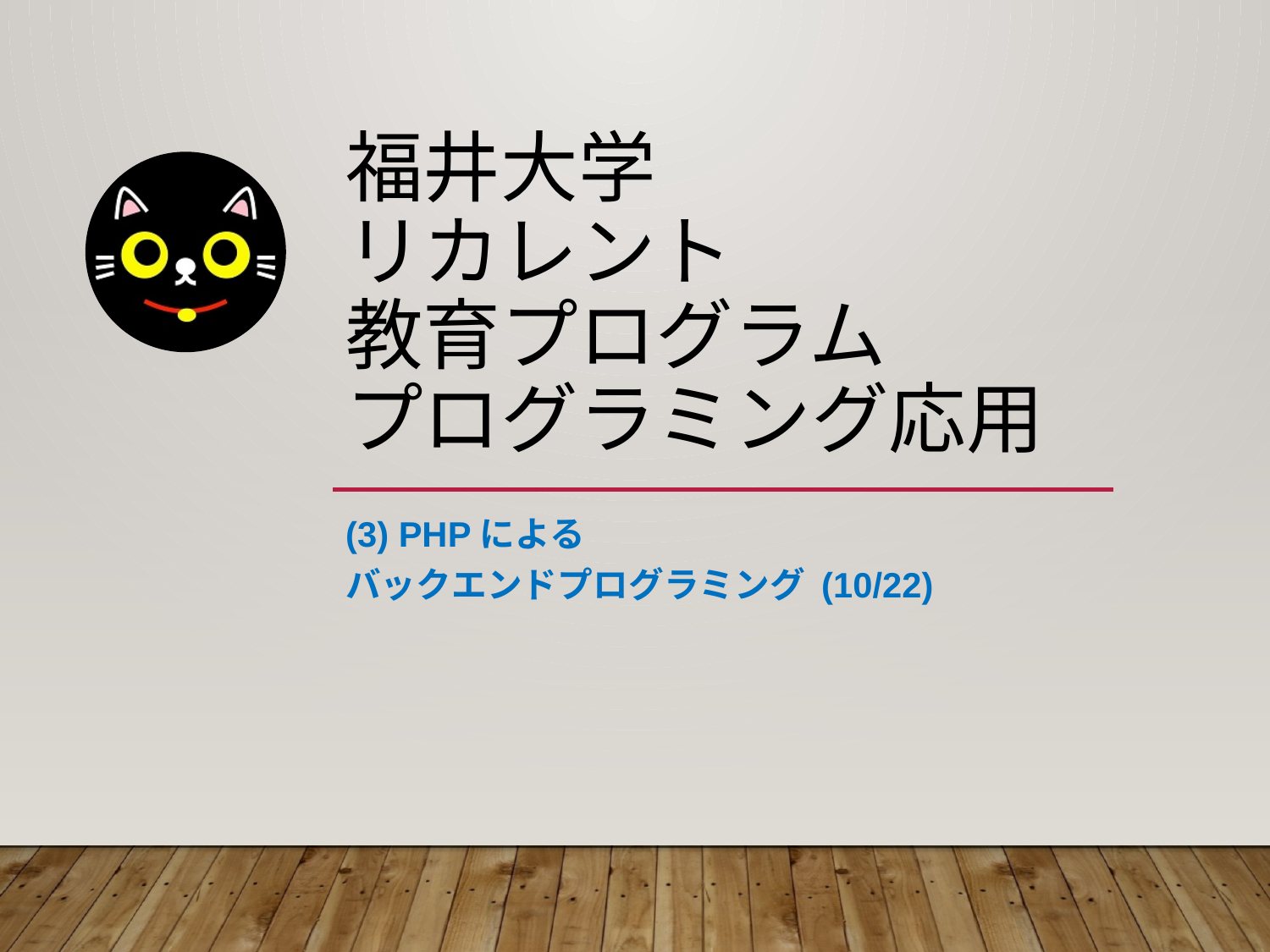

# 福井大学 リカレント 教育プログラム プログラミング応用

(3) PHPによる
バックエンドプログラミング (10/22)